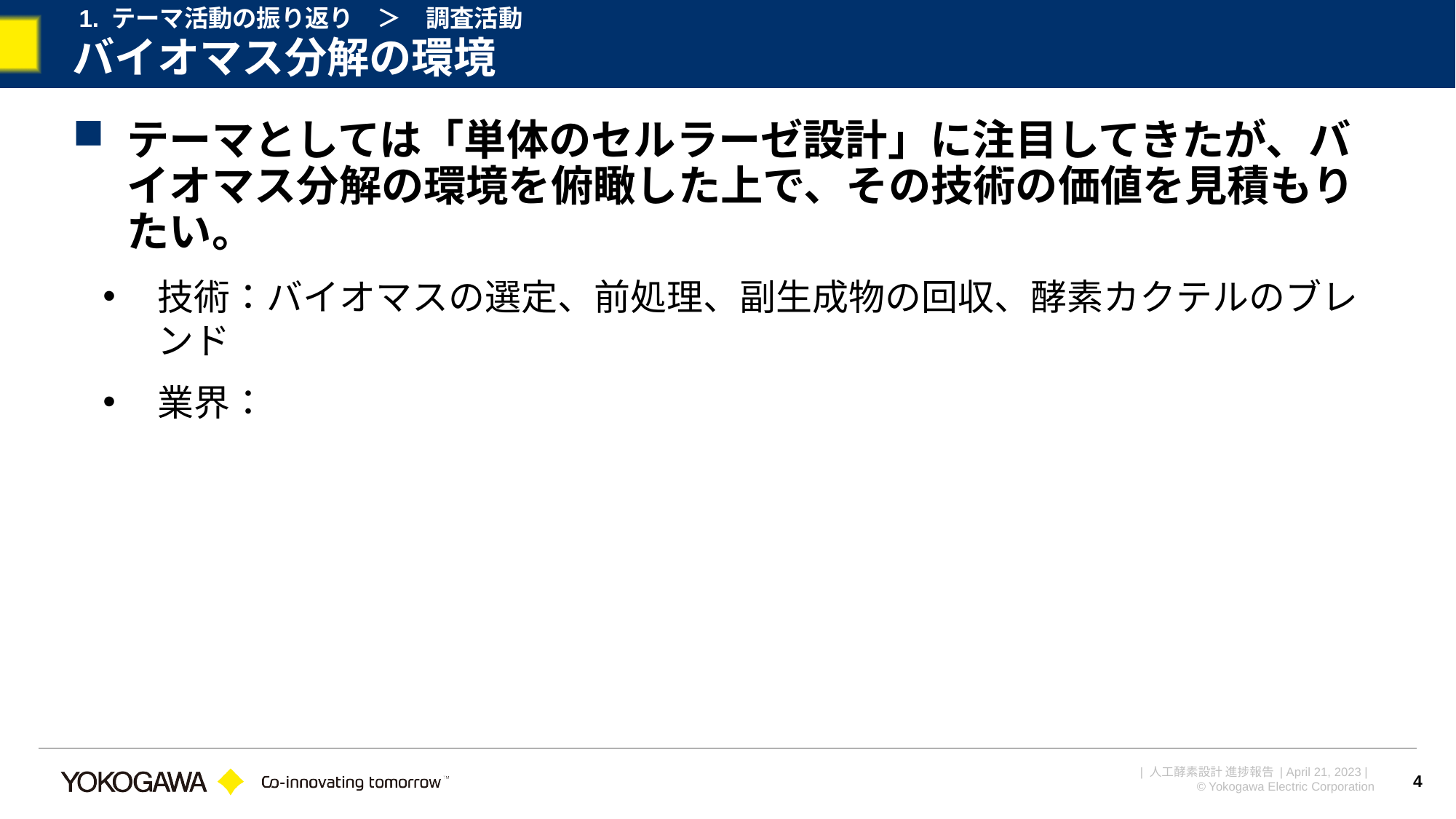

1. テーマ活動の振り返り　＞　調査活動
# バイオマス分解の環境
テーマとしては「単体のセルラーゼ設計」に注目してきたが、バイオマス分解の環境を俯瞰した上で、その技術の価値を見積もりたい。
技術：バイオマスの選定、前処理、副生成物の回収、酵素カクテルのブレンド
業界：

4